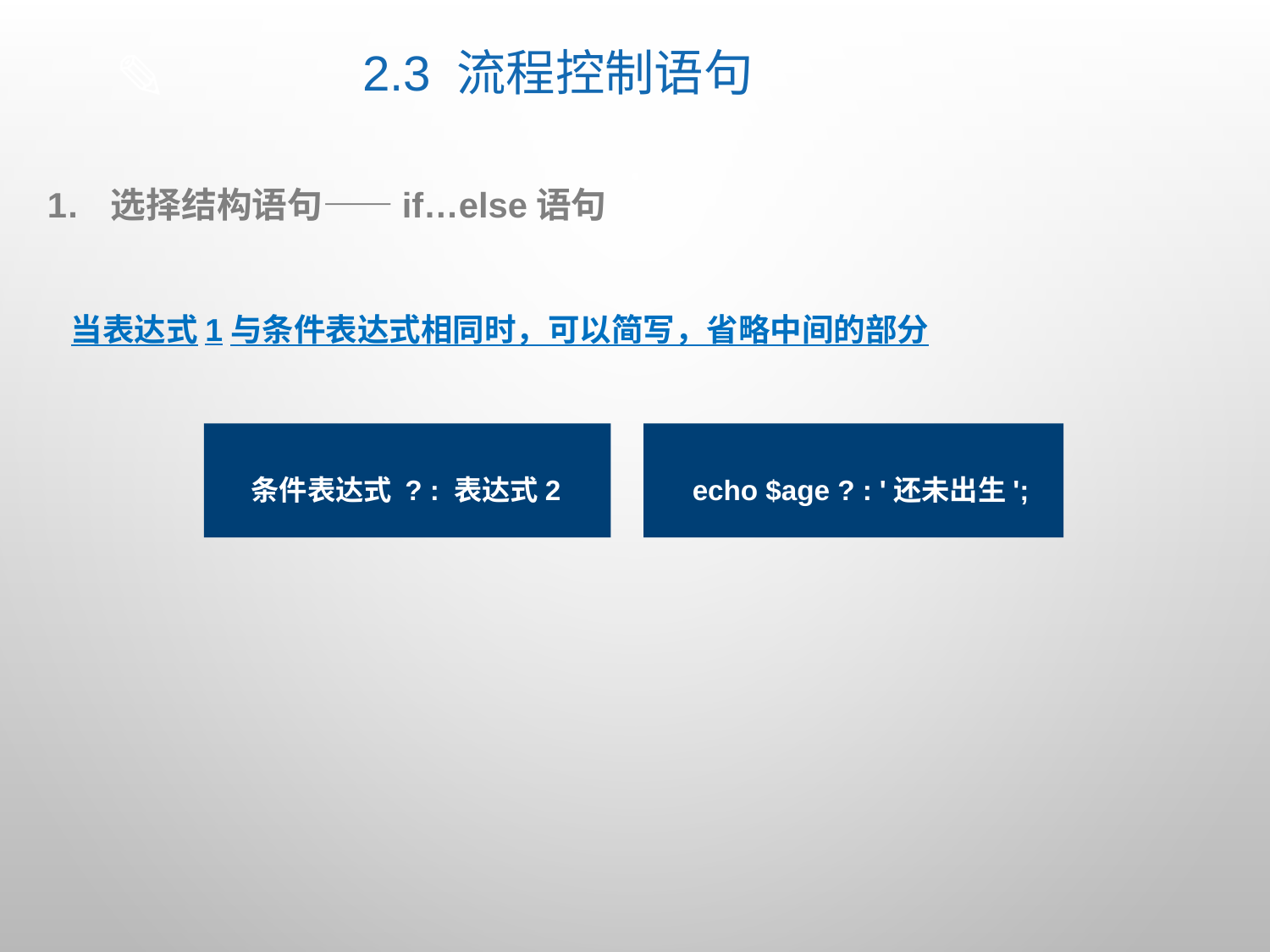

# 2.3 流程控制语句
选择结构语句——if…else语句
当表达式1与条件表达式相同时，可以简写，省略中间的部分

条件表达式 ? : 表达式2

echo $age ? : '还未出生';